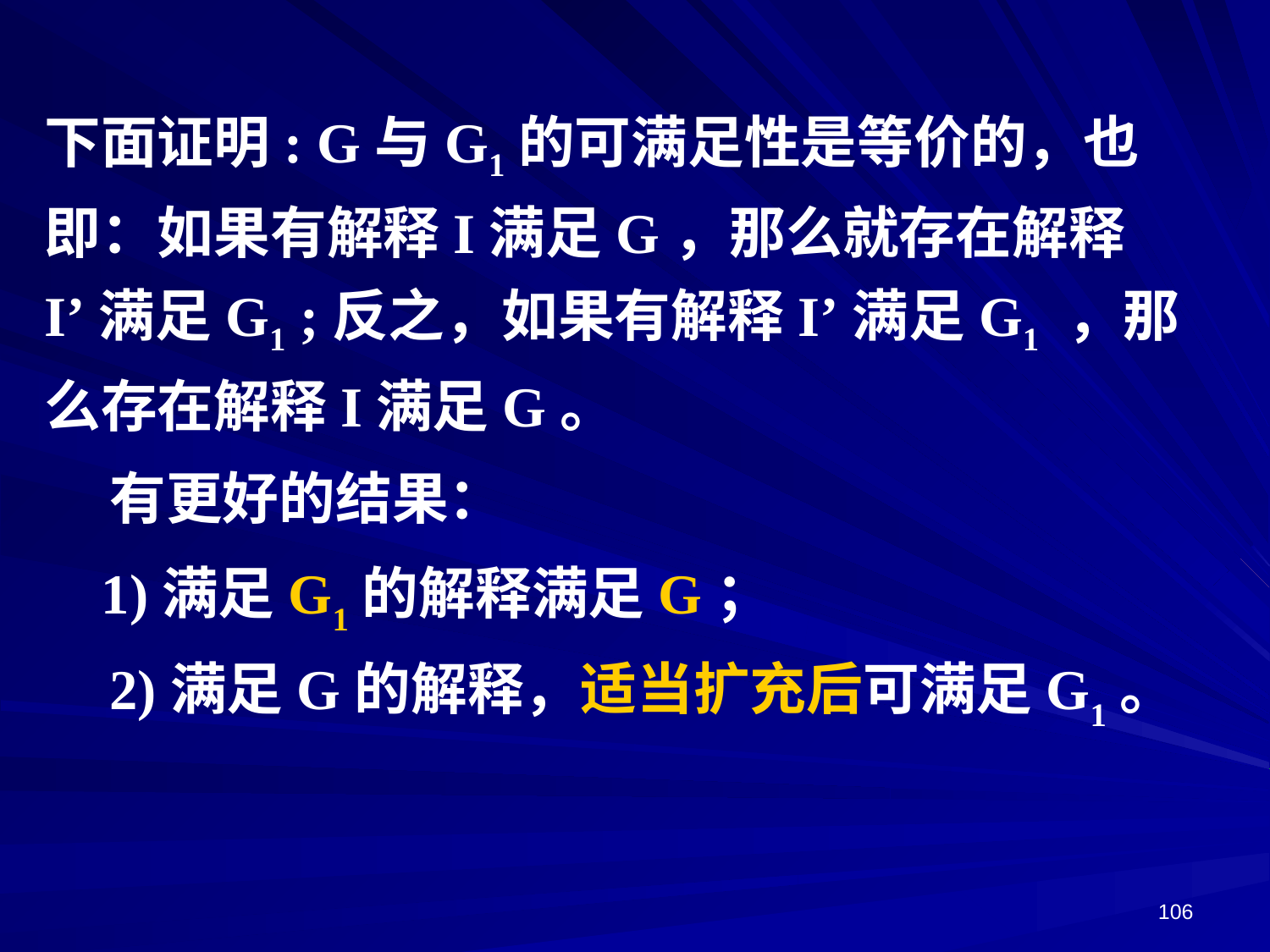

下面证明: G与G1的可满足性是等价的，也即：如果有解释I满足G，那么就存在解释I’满足G1 ;反之，如果有解释I’满足G1 ，那么存在解释I满足G。
    有更好的结果：
    1)满足G1的解释满足G；
    2)满足G的解释，适当扩充后可满足G1。
106